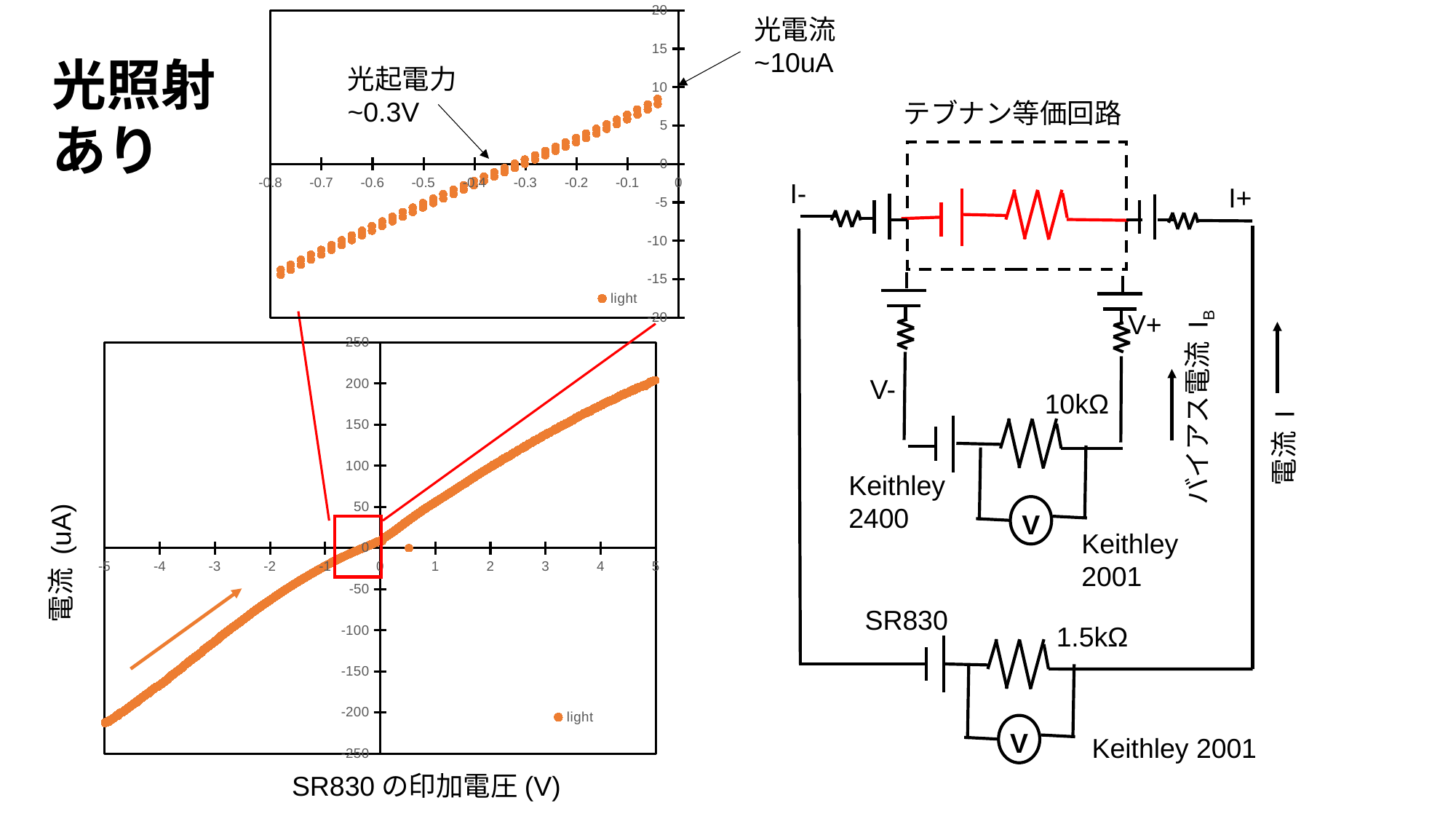

### Chart

| Category | light |
|---|---|
光電流
~10uA
光照射
あり
光起電力 ~0.3V
テブナン等価回路

I-
I+
V+

### Chart

| Category | light |
|---|---|
V-
バイアス電流 IB
10kΩ
電流 I
Keithley
2400

V
電流 (uA)

Keithley
2001
SR830
1.5kΩ

V
Keithley 2001
SR830の印加電圧(V)